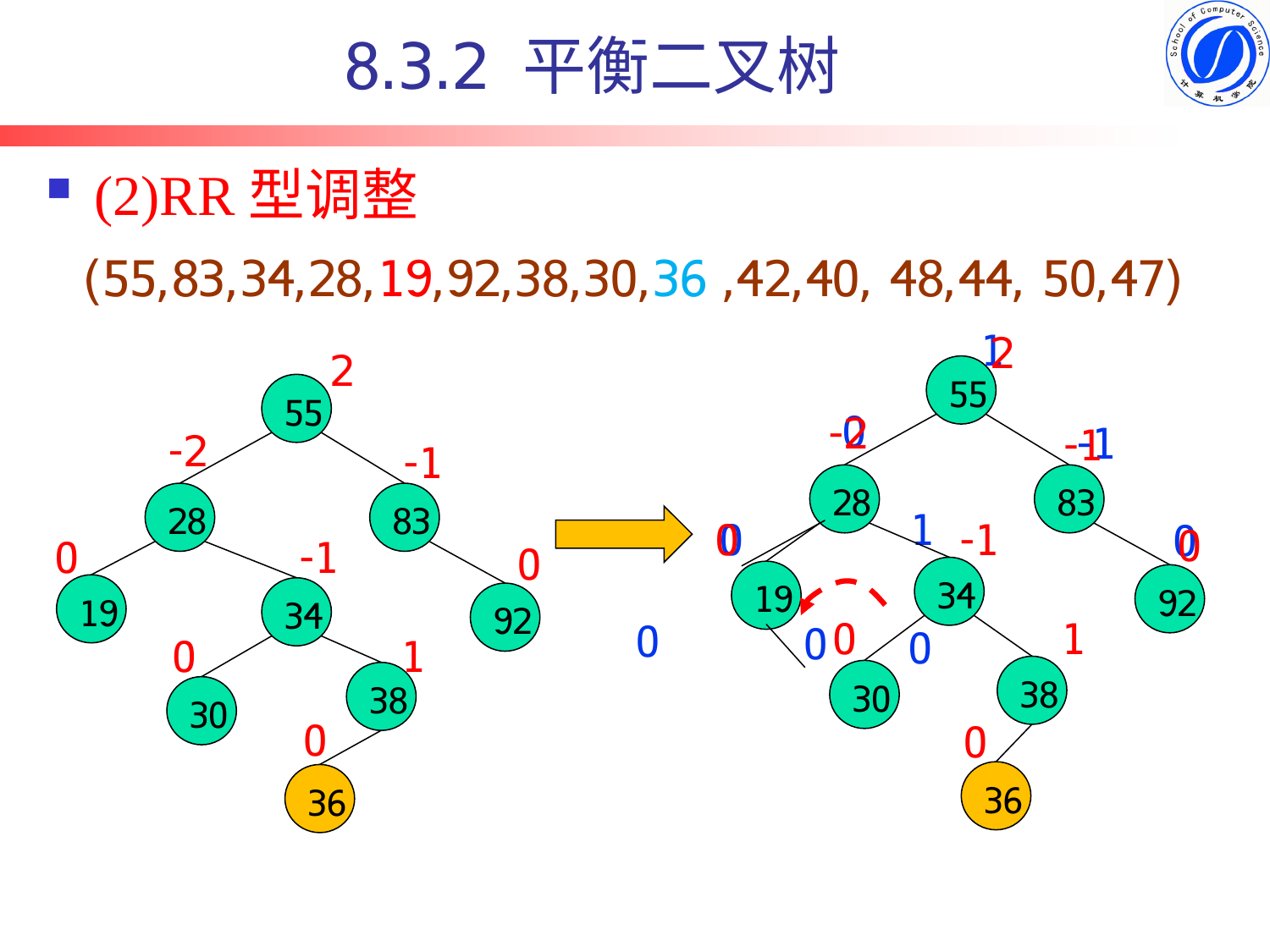

8.3.2 平衡二叉树
(2)RR型调整
(55,83,34,28,19,92,38,30,36 ,42,40, 48,44, 50,47)
1
0
-1
1
0
0
0
0
0
2
-2
-1
0
-1
0
0
1
0
2
-2
-1
0
-1
0
0
1
0
55
55
28
19
83
28
19
83

34
38
36
92
34
38
36

92
30
30